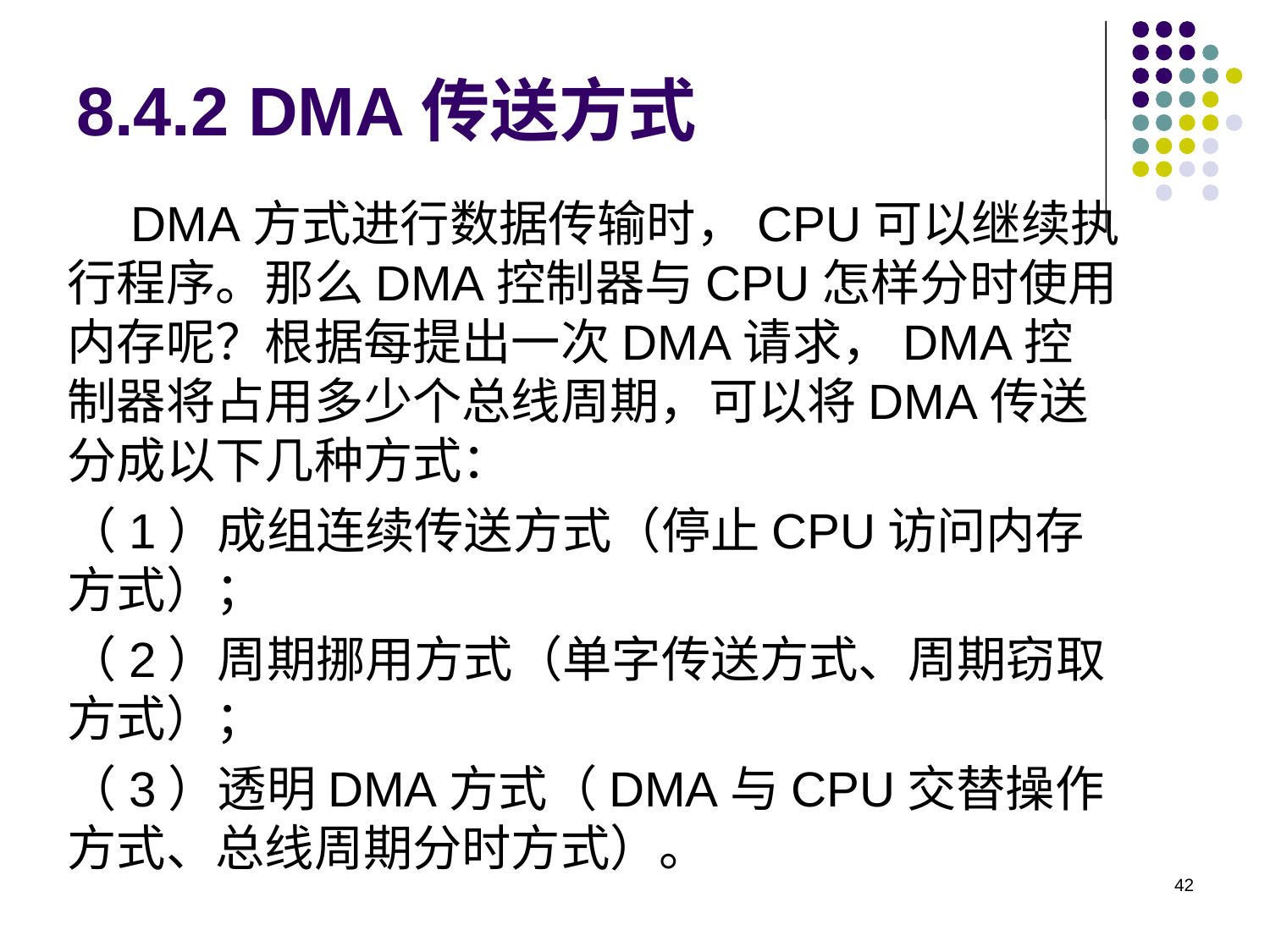

# 8.4.2 DMA传送方式
DMA方式进行数据传输时，CPU可以继续执行程序。那么DMA控制器与CPU怎样分时使用内存呢？根据每提出一次DMA请求，DMA控制器将占用多少个总线周期，可以将DMA传送分成以下几种方式：
（1）成组连续传送方式（停止CPU访问内存方式）；
（2）周期挪用方式（单字传送方式、周期窃取方式）；
（3）透明DMA方式（DMA与CPU交替操作方式、总线周期分时方式）。

42